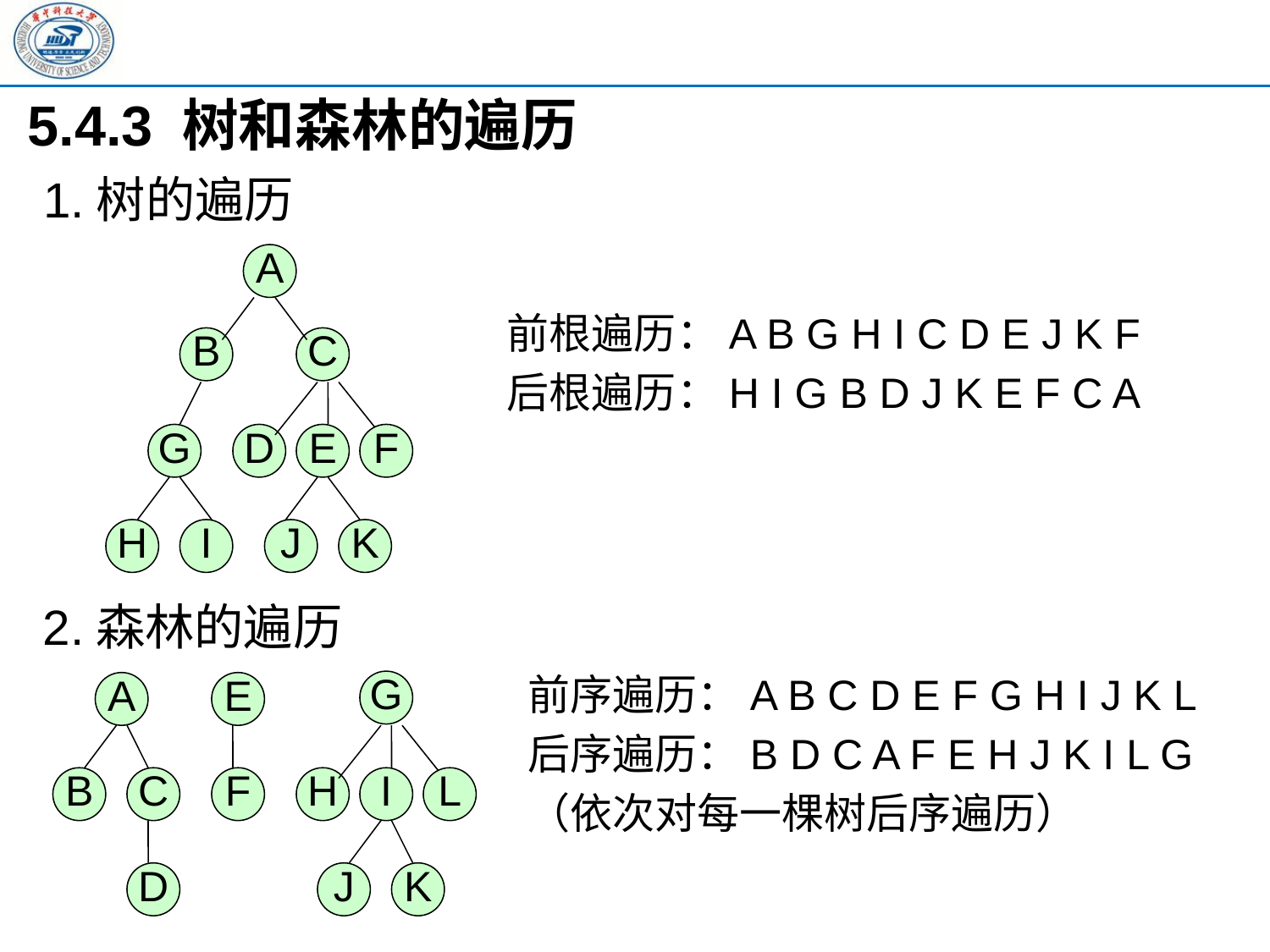

5.4.3 树和森林的遍历
 1.树的遍历
A

前根遍历：A B G H I C D E J K F
后根遍历：H I G B D J K E F C A
B
C

G
D
E
F

H
I
J
K
2.森林的遍历
前序遍历：A B C D E F G H I J K L
后序遍历：B D C A F E H J K I L G
（依次对每一棵树后序遍历）
G
A
E

B
C
F
H
I
L

D
J
K